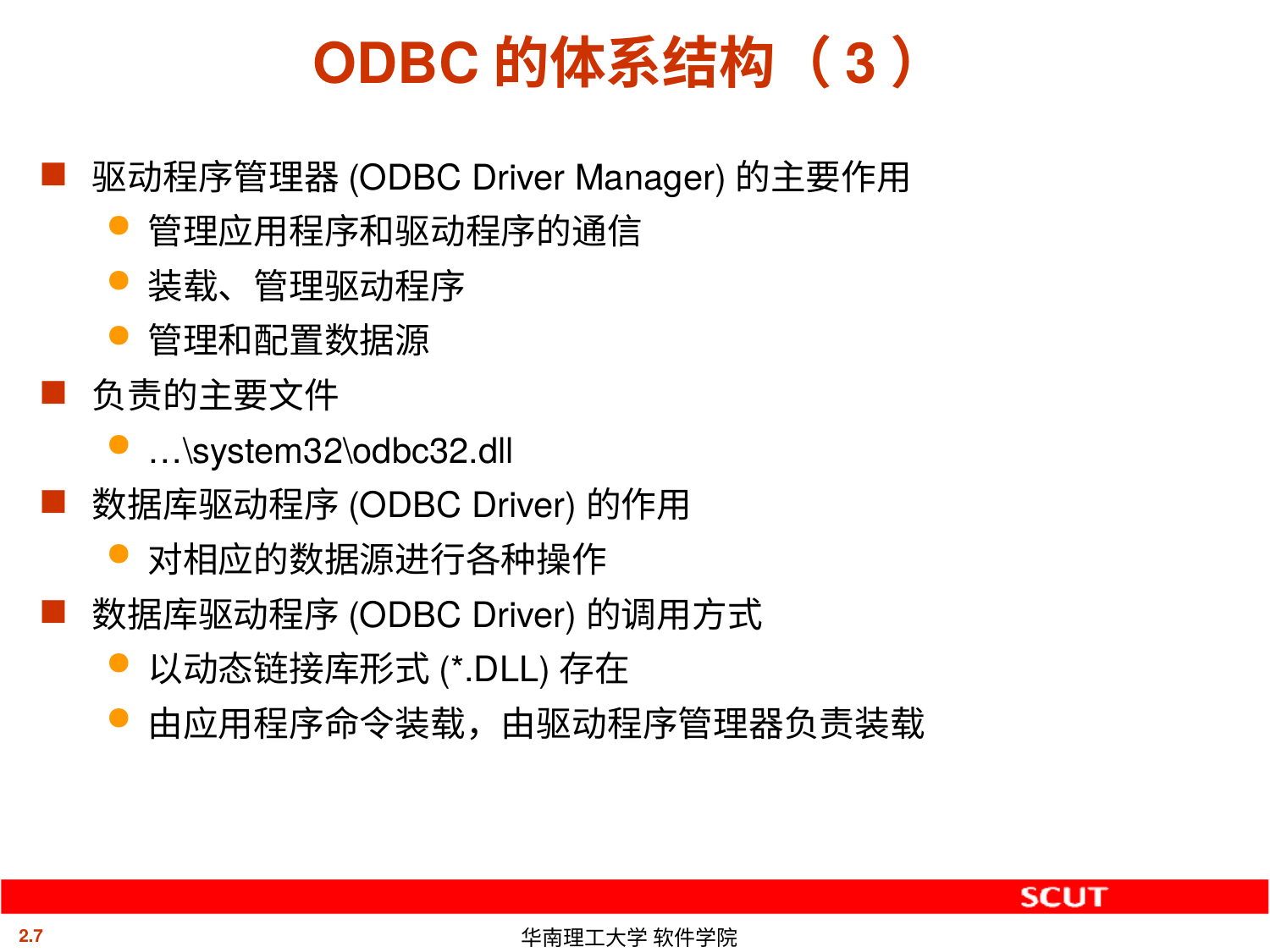

# ODBC的体系结构（3）
驱动程序管理器(ODBC Driver Manager)的主要作用
管理应用程序和驱动程序的通信
装载、管理驱动程序
管理和配置数据源
负责的主要文件
…\system32\odbc32.dll
数据库驱动程序(ODBC Driver)的作用
对相应的数据源进行各种操作
数据库驱动程序(ODBC Driver)的调用方式
以动态链接库形式(*.DLL)存在
由应用程序命令装载，由驱动程序管理器负责装载